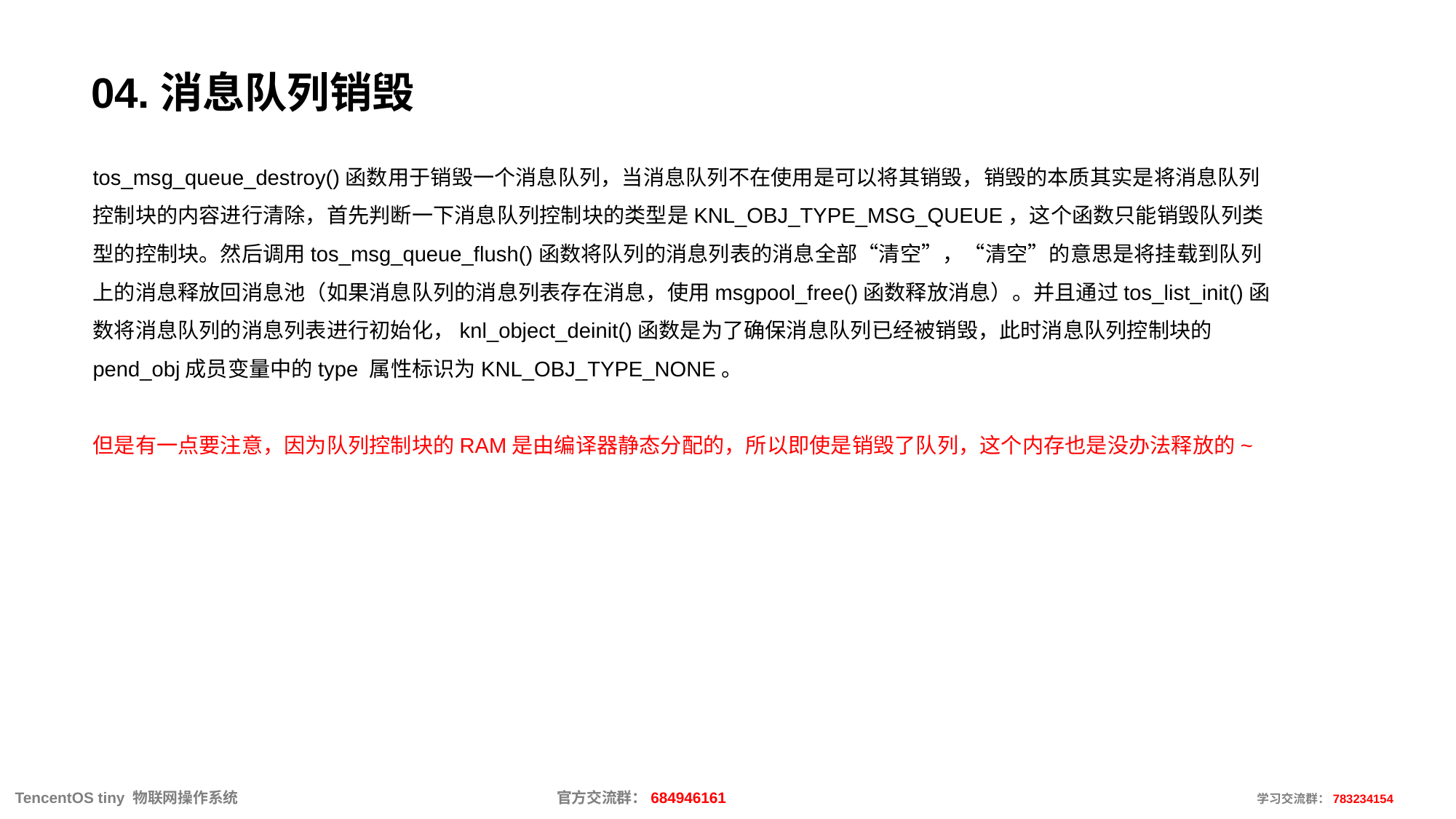

# 04.消息队列销毁
tos_msg_queue_destroy()函数用于销毁一个消息队列，当消息队列不在使用是可以将其销毁，销毁的本质其实是将消息队列控制块的内容进行清除，首先判断一下消息队列控制块的类型是KNL_OBJ_TYPE_MSG_QUEUE，这个函数只能销毁队列类型的控制块。然后调用tos_msg_queue_flush()函数将队列的消息列表的消息全部“清空”，“清空”的意思是将挂载到队列上的消息释放回消息池（如果消息队列的消息列表存在消息，使用msgpool_free()函数释放消息）。并且通过tos_list_init()函数将消息队列的消息列表进行初始化，knl_object_deinit()函数是为了确保消息队列已经被销毁，此时消息队列控制块的pend_obj成员变量中的type 属性标识为KNL_OBJ_TYPE_NONE。

但是有一点要注意，因为队列控制块的RAM是由编译器静态分配的，所以即使是销毁了队列，这个内存也是没办法释放的~

 TencentOS tiny 物联网操作系统			官方交流群：684946161					          学习交流群：783234154